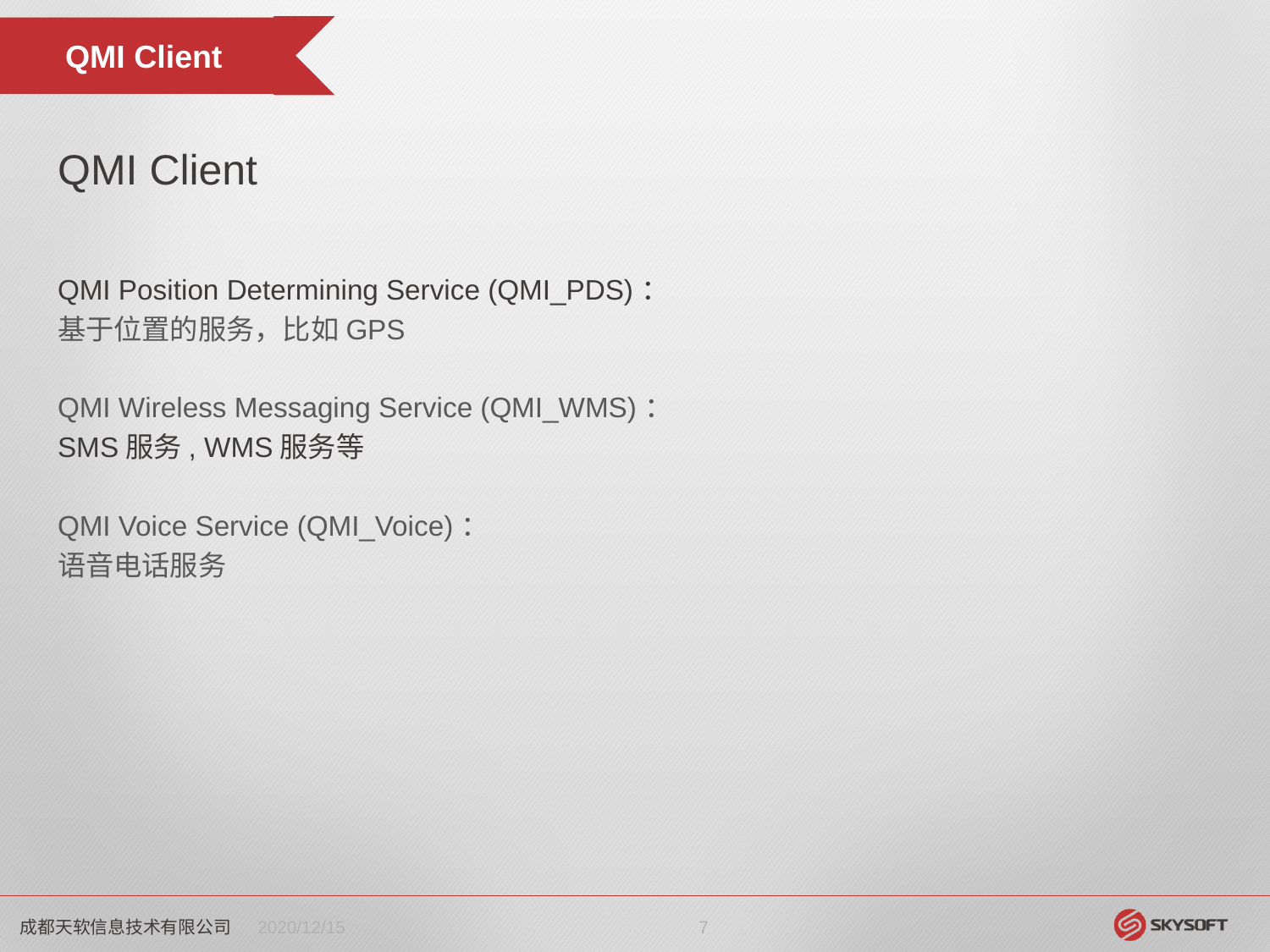

QMI Client

QMI Client

QMI Position Determining Service (QMI_PDS)：
基于位置的服务，比如GPS

QMI Wireless Messaging Service (QMI_WMS)：
SMS服务, WMS服务等

QMI Voice Service (QMI_Voice)：
语音电话服务
成都天软信息技术有限公司
2020/12/15
7